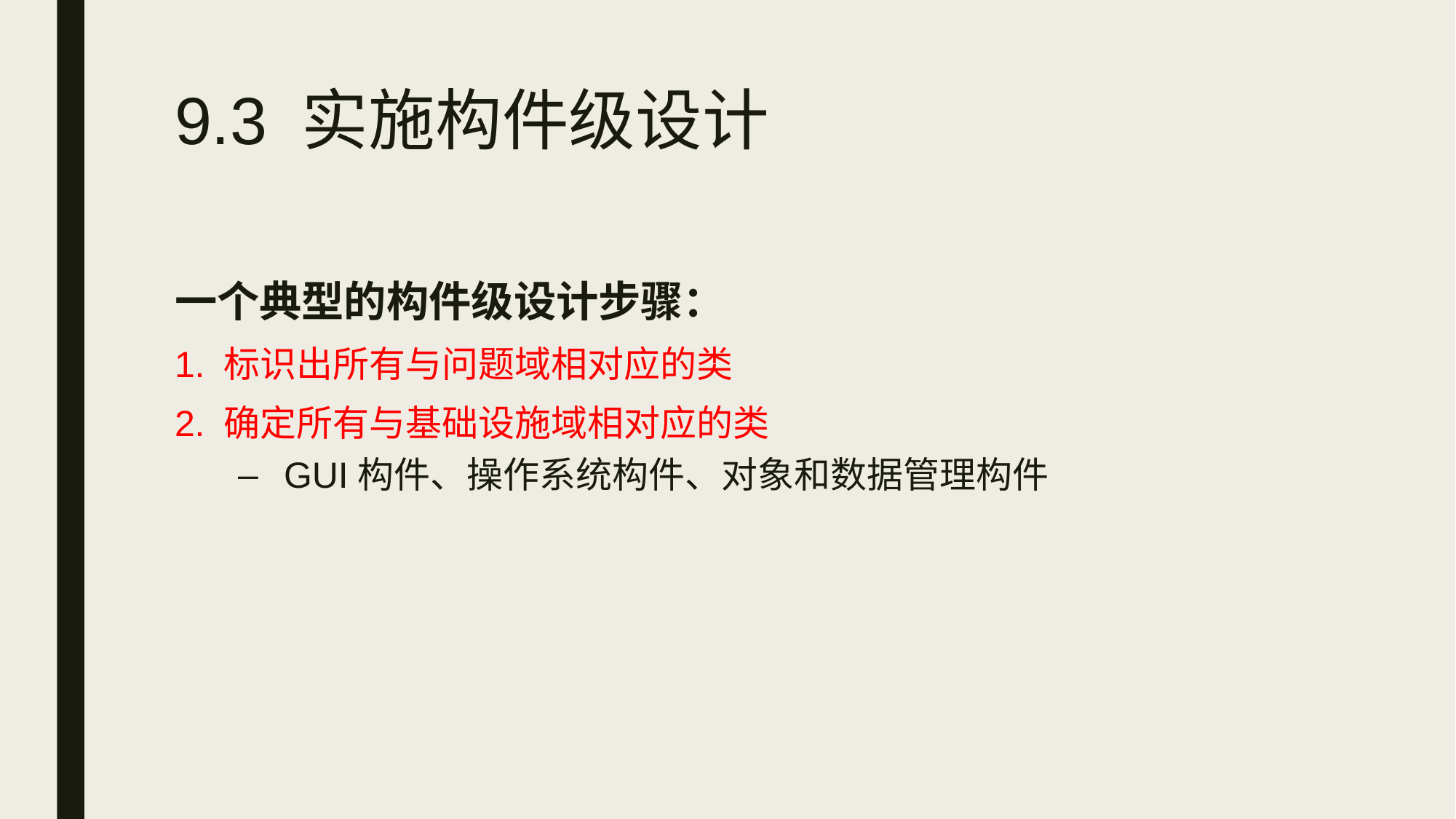

# 9.3 实施构件级设计
一个典型的构件级设计步骤：
1. 标识出所有与问题域相对应的类
2. 确定所有与基础设施域相对应的类
GUI构件、操作系统构件、对象和数据管理构件